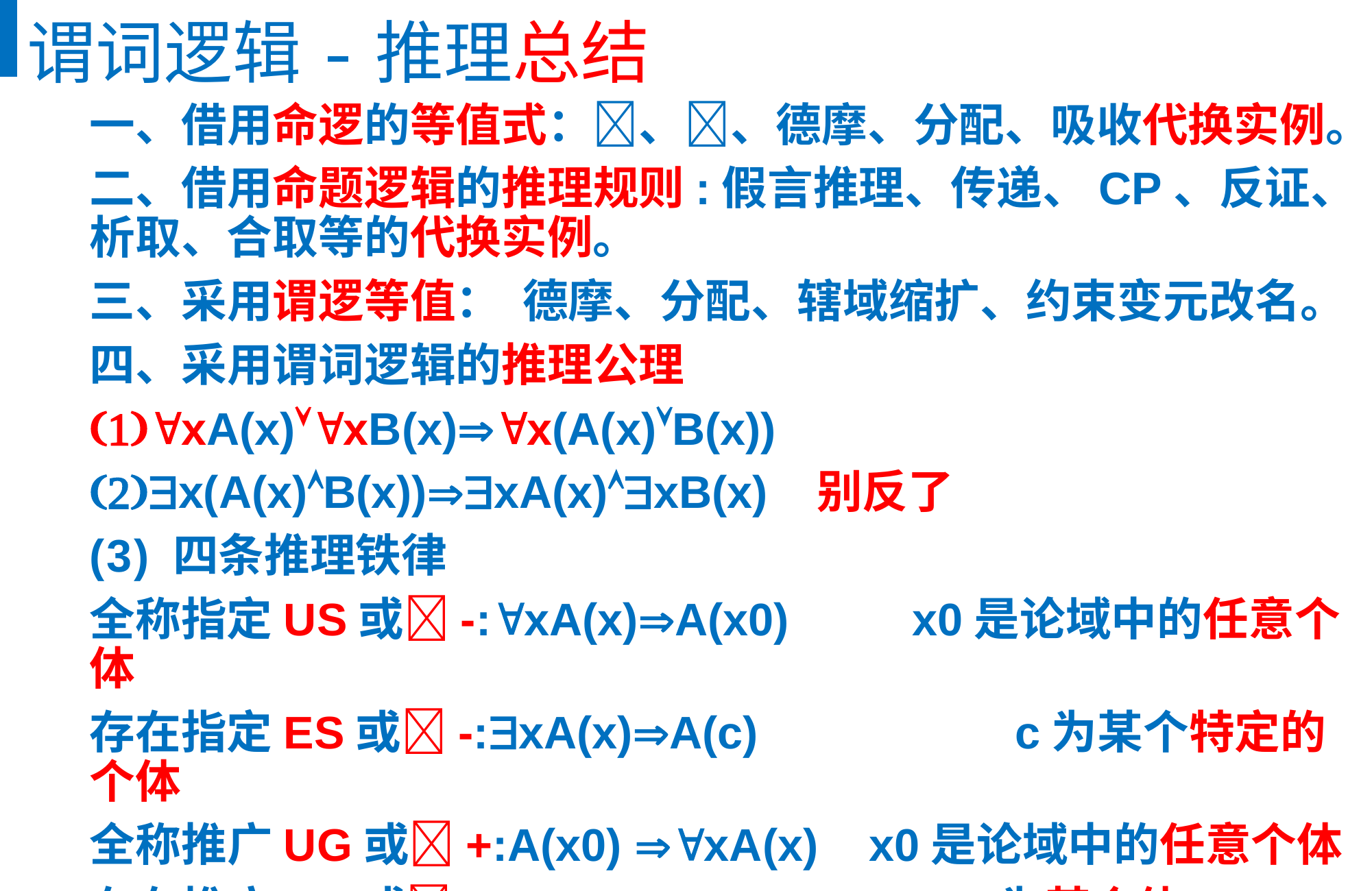

谓词逻辑-推理总结
一、借用命逻的等值式：→、↔、德摩、分配、吸收代换实例。
二、借用命题逻辑的推理规则:假言推理、传递、CP、反证、析取、合取等的代换实例。
三、采用谓逻等值：  德摩、分配、辖域缩扩、约束变元改名。
四、采用谓词逻辑的推理公理
∀xA(x)∨∀xB(x)⇒∀x(A(x)∨B(x))
∃x(A(x)∧B(x))⇒∃xA(x)∧∃xB(x)   别反了
 四条推理铁律
全称指定US或∀-:∀xA(x)⇒A(x0) 		x0是论域中的任意个体
存在指定ES或∃-:∃xA(x)⇒A(c) 	 		c为某个特定的个体
全称推广UG或∀+:A(x0) ⇒∀xA(x)    x0是论域中的任意个体
存在推广EG或∃+:A(c) ⇒ ∃xA(x) 	    c为某个体